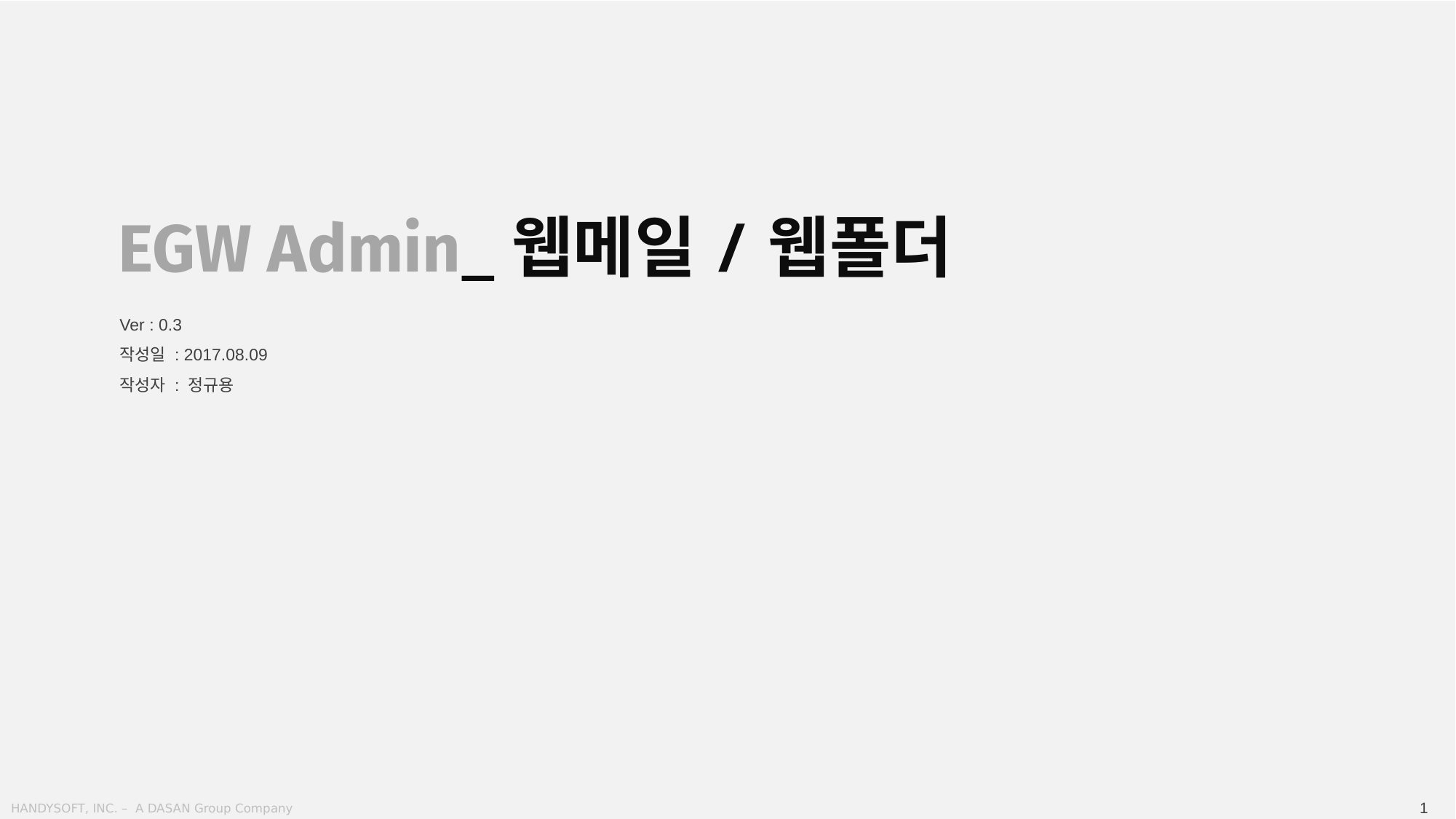

EGW Admin_웹메일/웹폴더
Ver : 0.3
작성일 : 2017.08.09
작성자 : 정규용